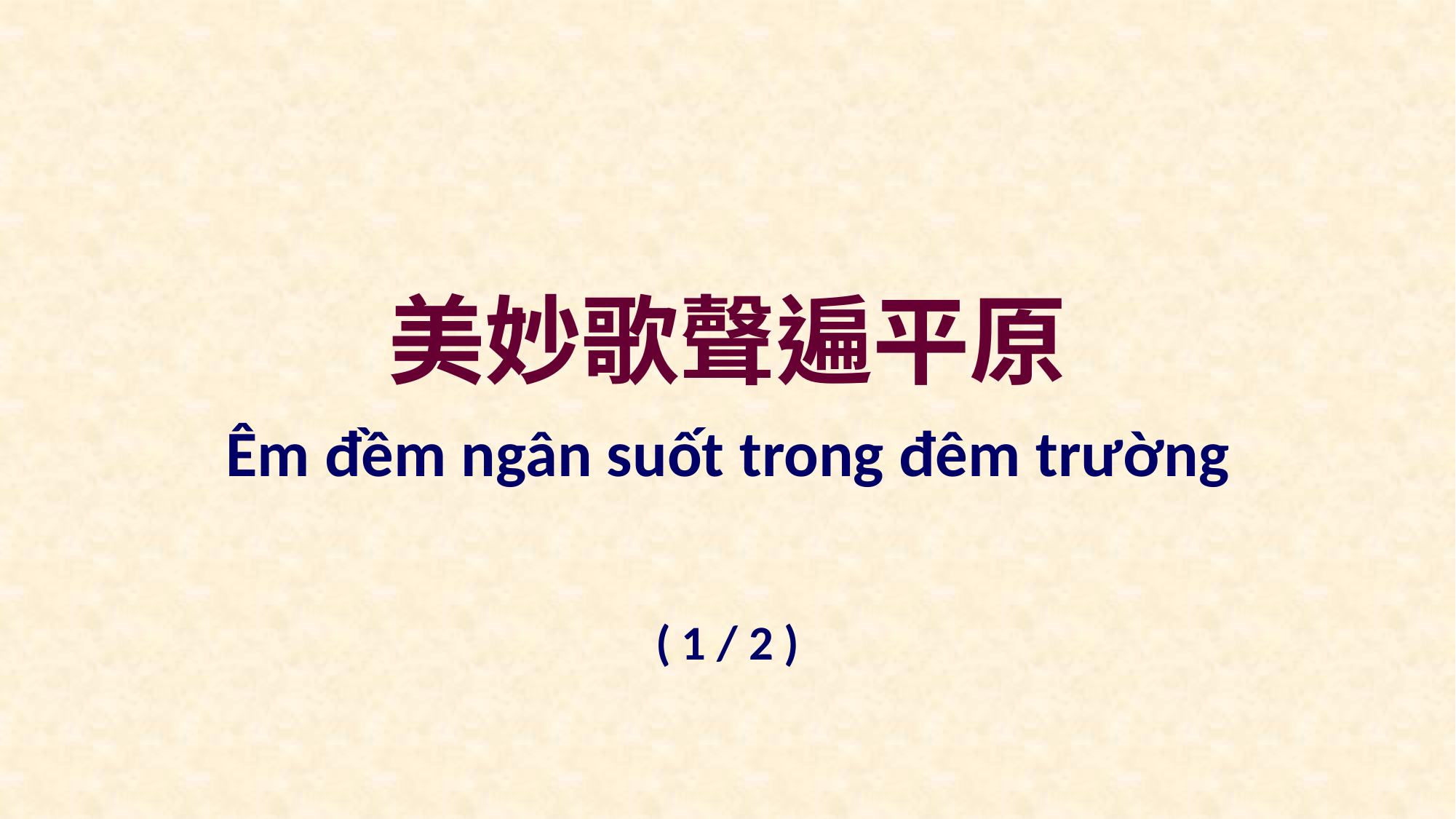

美妙歌聲遍平原
Êm đềm ngân suốt trong đêm trường
( 1 / 2 )